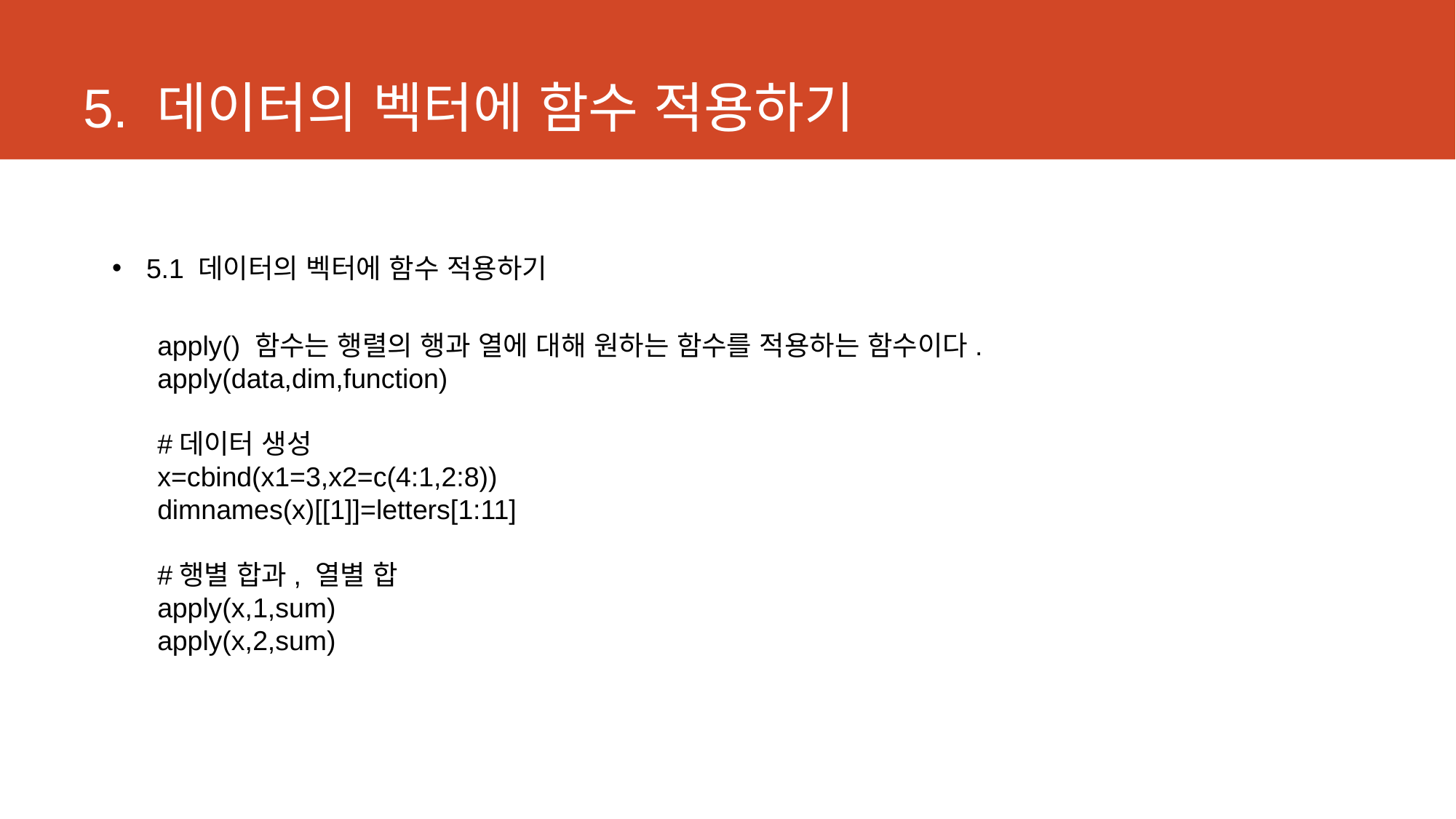

# 5. 데이터의 벡터에 함수 적용하기
5.1 데이터의 벡터에 함수 적용하기
apply() 함수는 행렬의 행과 열에 대해 원하는 함수를 적용하는 함수이다.
apply(data,dim,function)

#데이터 생성
x=cbind(x1=3,x2=c(4:1,2:8))
dimnames(x)[[1]]=letters[1:11]

#행별 합과, 열별 합
apply(x,1,sum)
apply(x,2,sum)